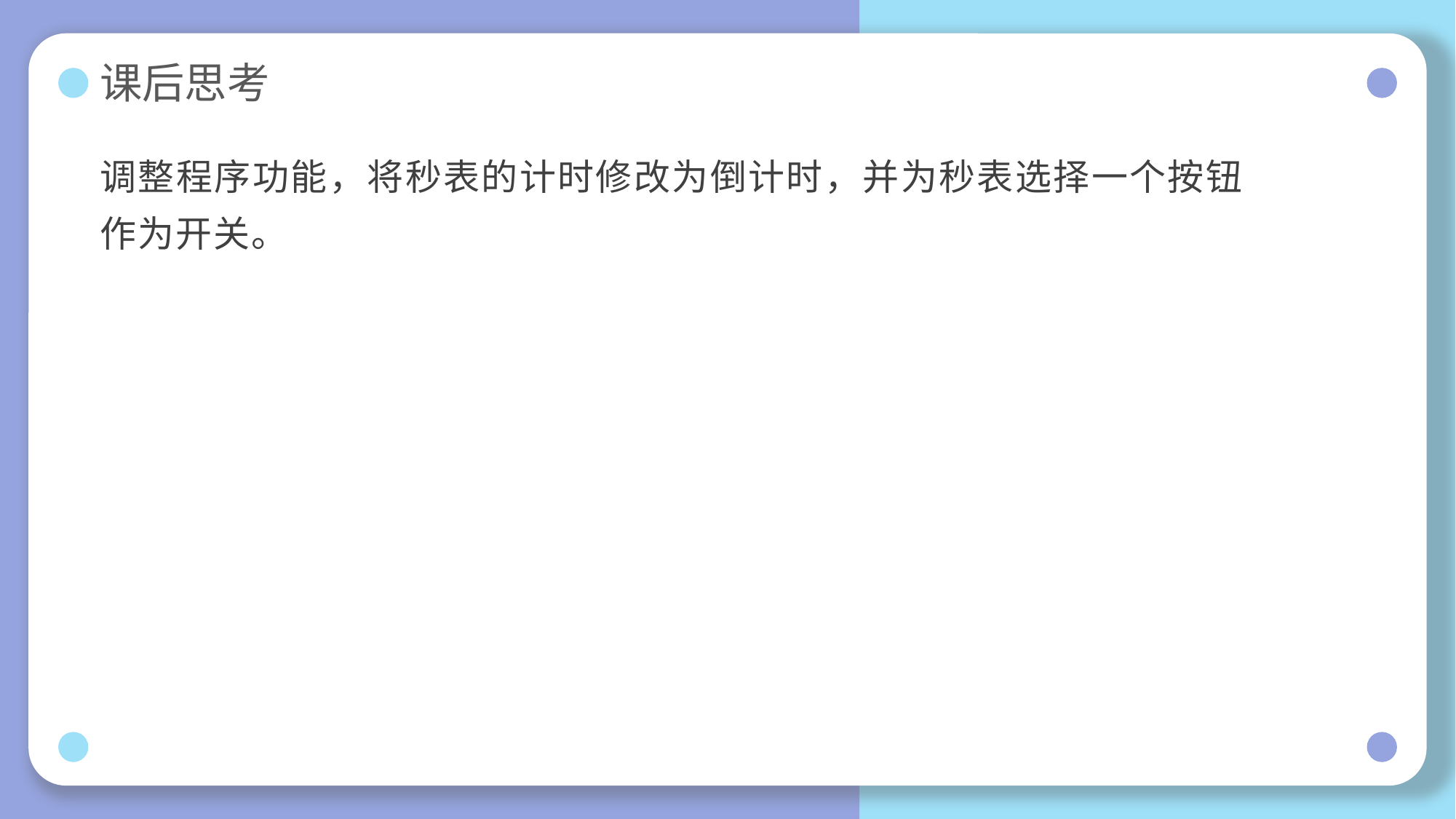

# 课后思考
调整程序功能，将秒表的计时修改为倒计时，并为秒表选择一个按钮作为开关。